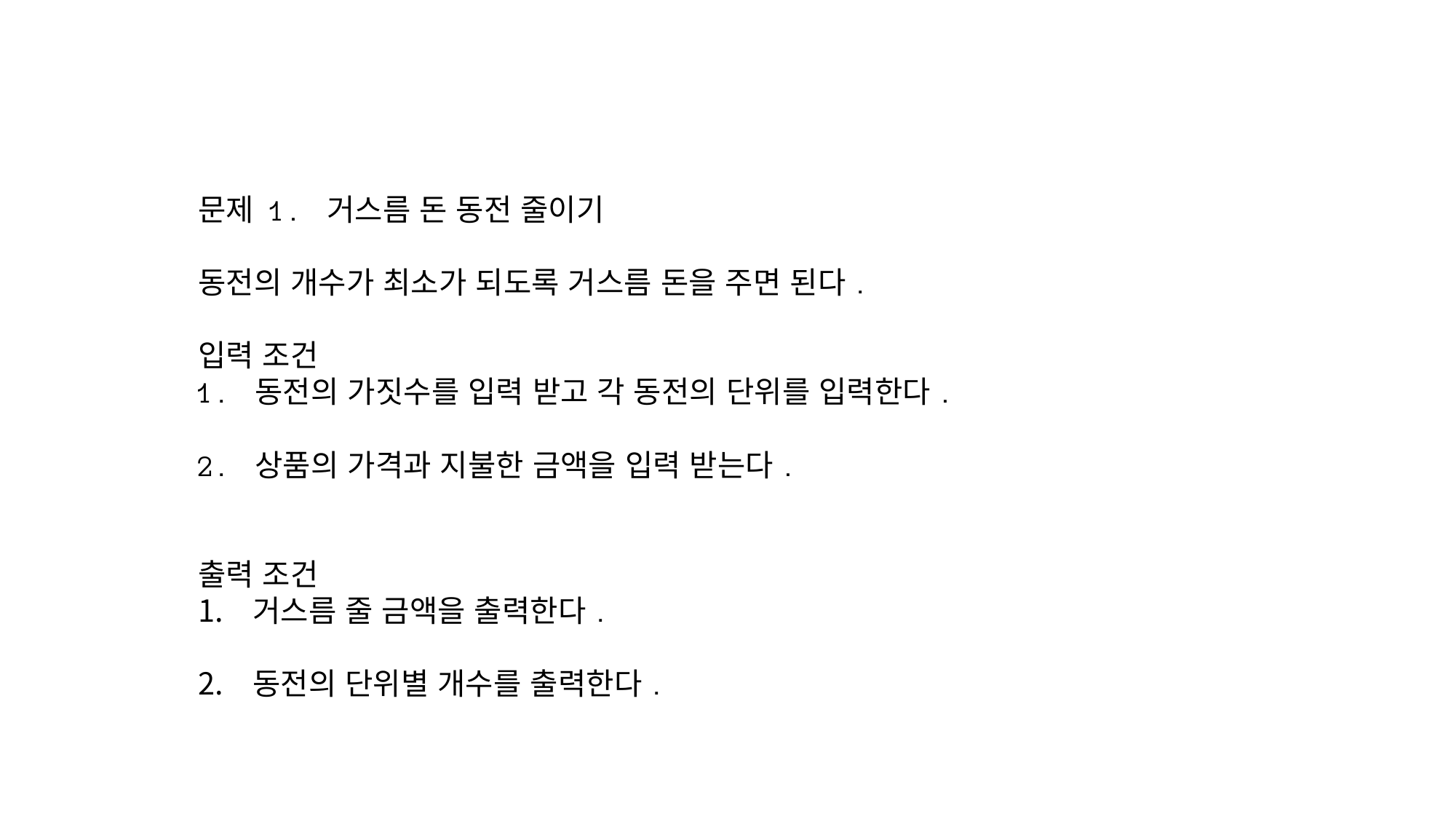

문제 1. 거스름 돈 동전 줄이기

동전의 개수가 최소가 되도록 거스름 돈을 주면 된다.

입력 조건
1. 동전의 가짓수를 입력 받고 각 동전의 단위를 입력한다.

2. 상품의 가격과 지불한 금액을 입력 받는다.

출력 조건
거스름 줄 금액을 출력한다.

동전의 단위별 개수를 출력한다.